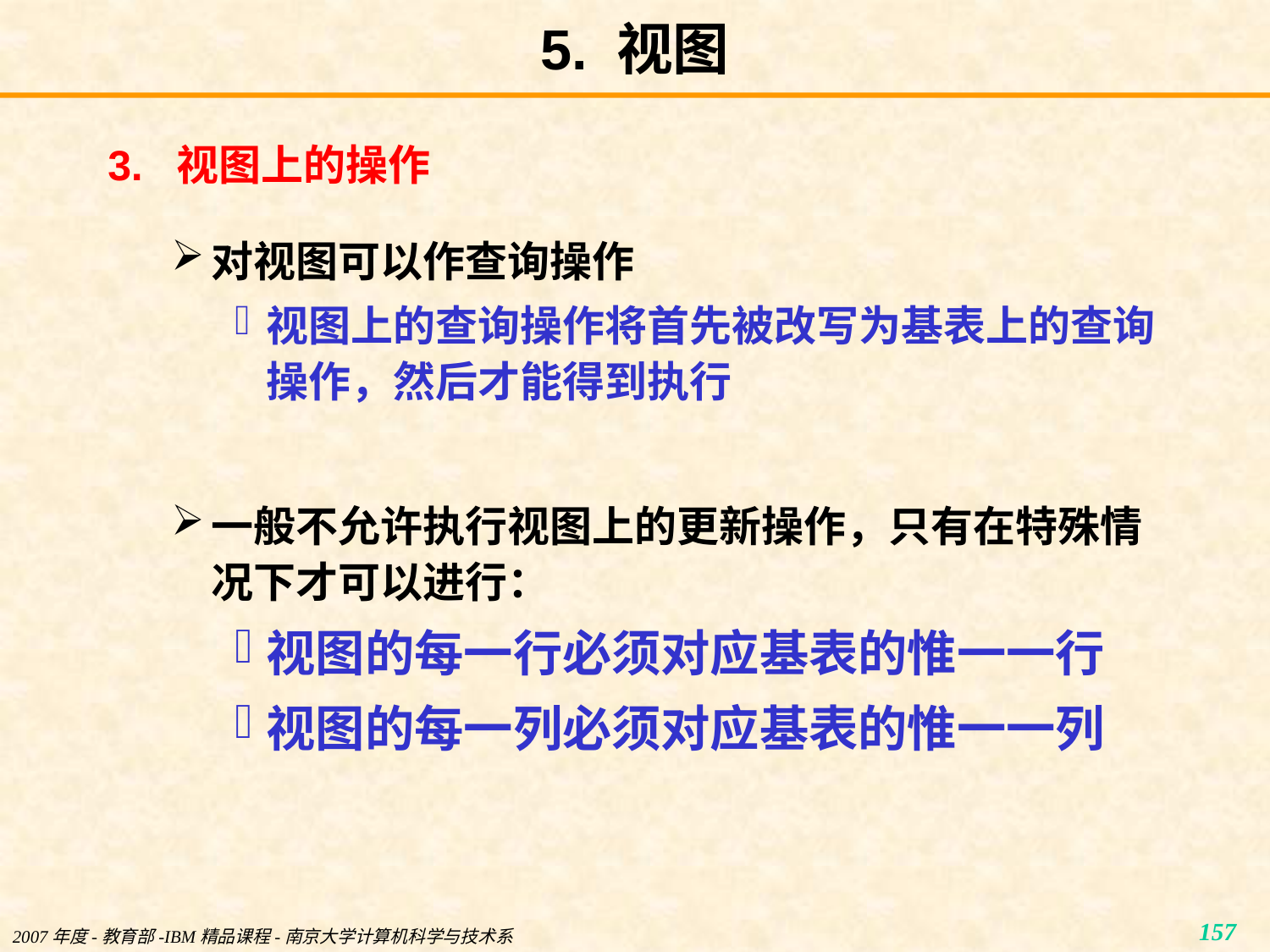

# 5. 视图
3.  视图上的操作

对视图可以作查询操作
视图上的查询操作将首先被改写为基表上的查询操作，然后才能得到执行

一般不允许执行视图上的更新操作，只有在特殊情况下才可以进行：
视图的每一行必须对应基表的惟一一行
视图的每一列必须对应基表的惟一一列
157
2007年度-教育部-IBM精品课程-南京大学计算机科学与技术系